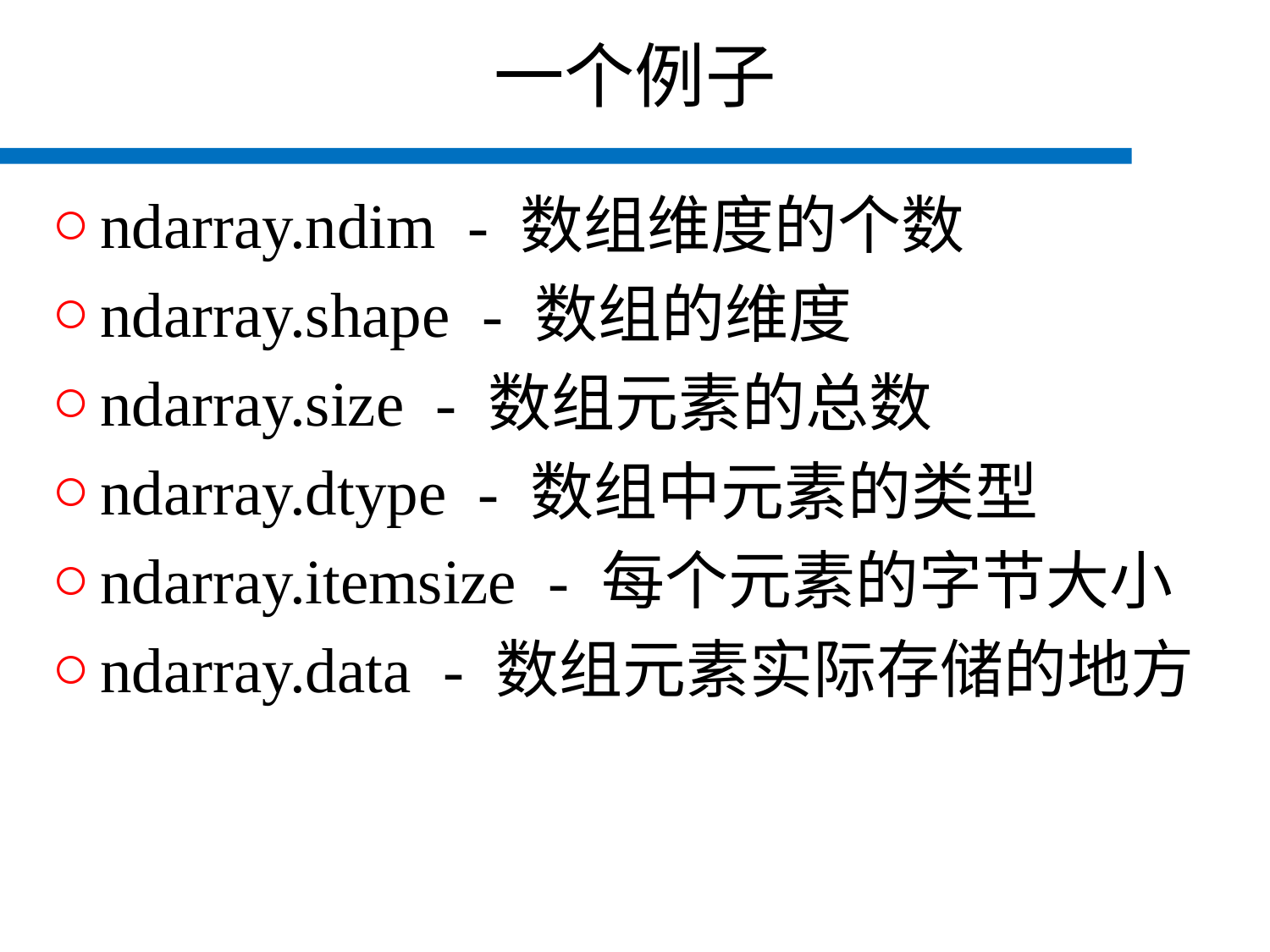

# 一个例子
ndarray.ndim  - 数组维度的个数
ndarray.shape  - 数组的维度
ndarray.size  - 数组元素的总数
ndarray.dtype  - 数组中元素的类型
ndarray.itemsize  - 每个元素的字节大小
ndarray.data  - 数组元素实际存储的地方